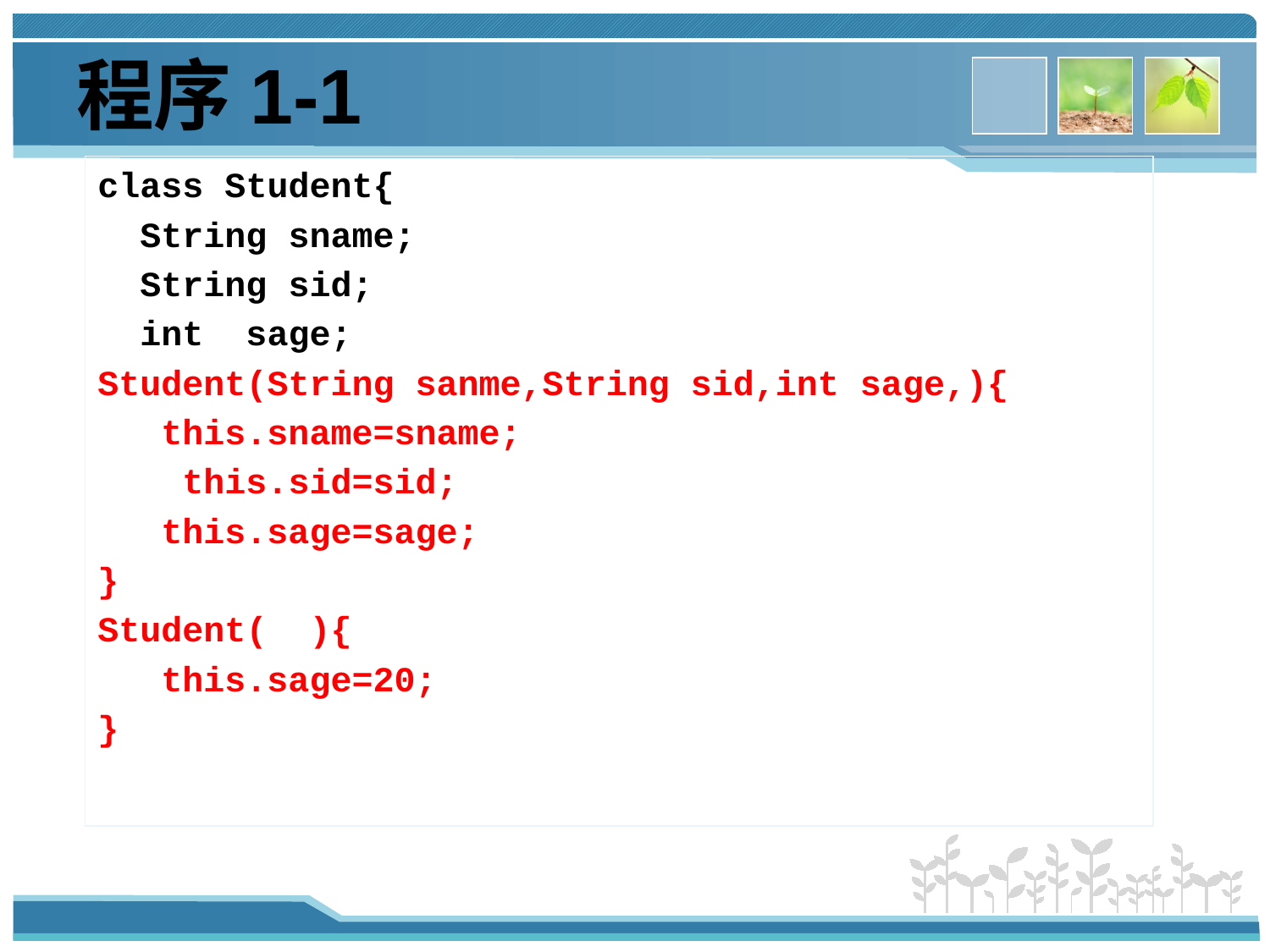

# 程序1-1
class Student{
  String sname;
  String sid;
  int  sage;
Student(String sanme,String sid,int sage,){
   this.sname=sname;
    this.sid=sid;
   this.sage=sage;
}
Student(  ){
   this.sage=20;
}